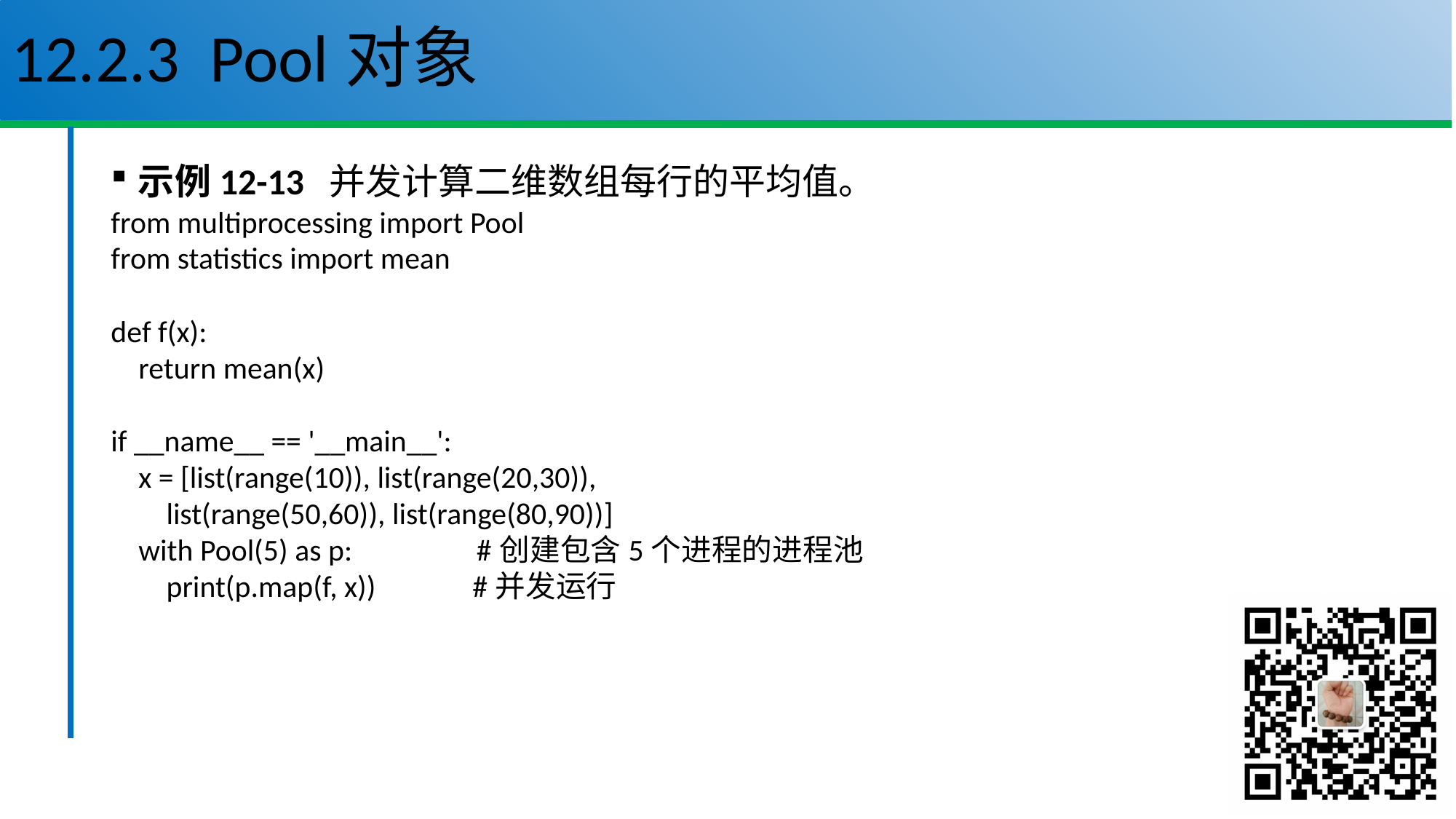

# 12.2.3  Pool对象
示例12-13  并发计算二维数组每行的平均值。
from multiprocessing import Pool
from statistics import mean

def f(x):
    return mean(x)

if __name__ == '__main__':
    x = [list(range(10)), list(range(20,30)),
        list(range(50,60)), list(range(80,90))]
    with Pool(5) as p:                  #创建包含5个进程的进程池
        print(p.map(f, x))              #并发运行